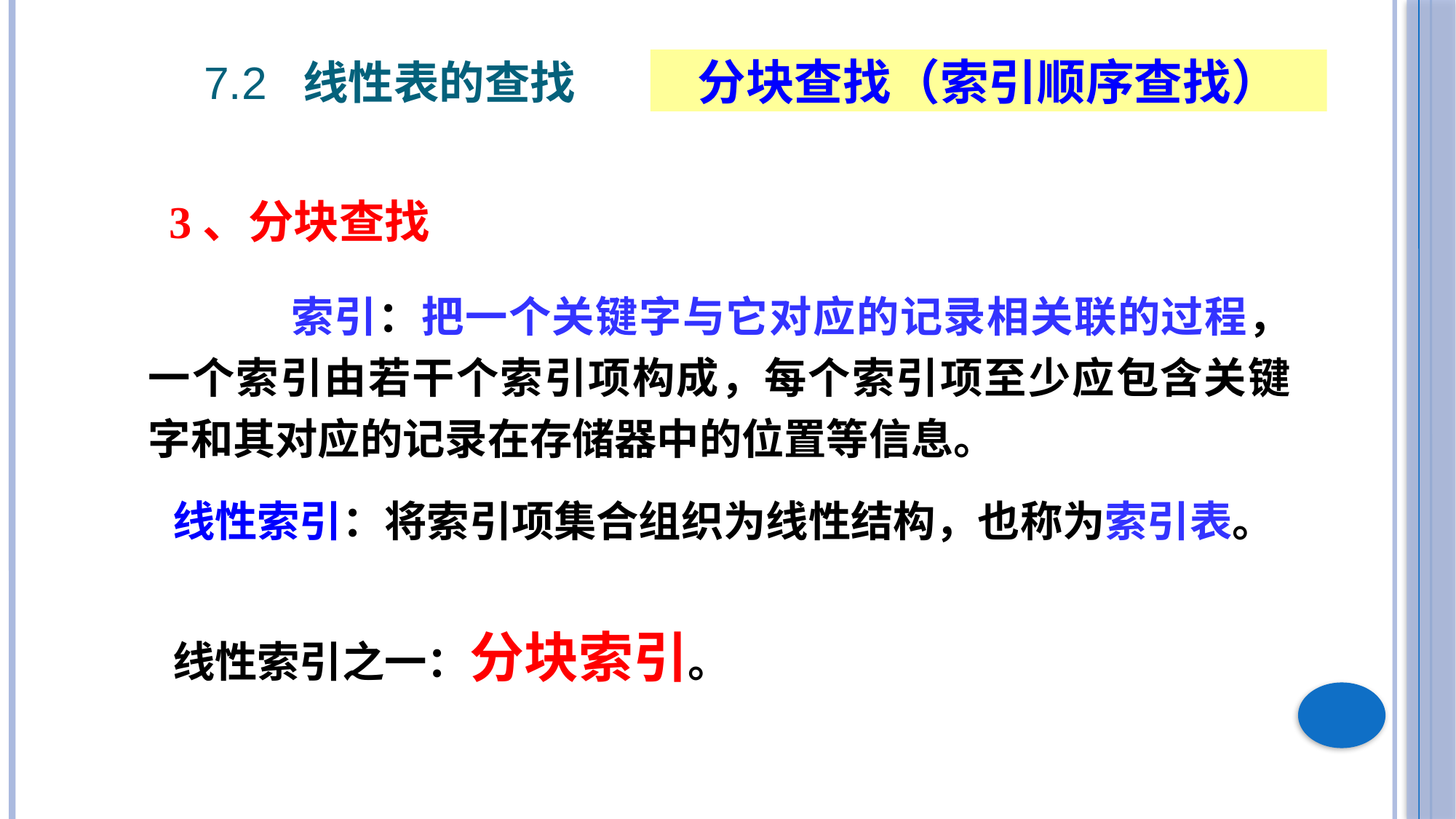

7.2  线性表的查找
分块查找（索引顺序查找）
3、分块查找

		  索引：把一个关键字与它对应的记录相关联的过程，一个索引由若干个索引项构成，每个索引项至少应包含关键字和其对应的记录在存储器中的位置等信息。
       线性索引：将索引项集合组织为线性结构，也称为索引表。
       线性索引之一：分块索引。